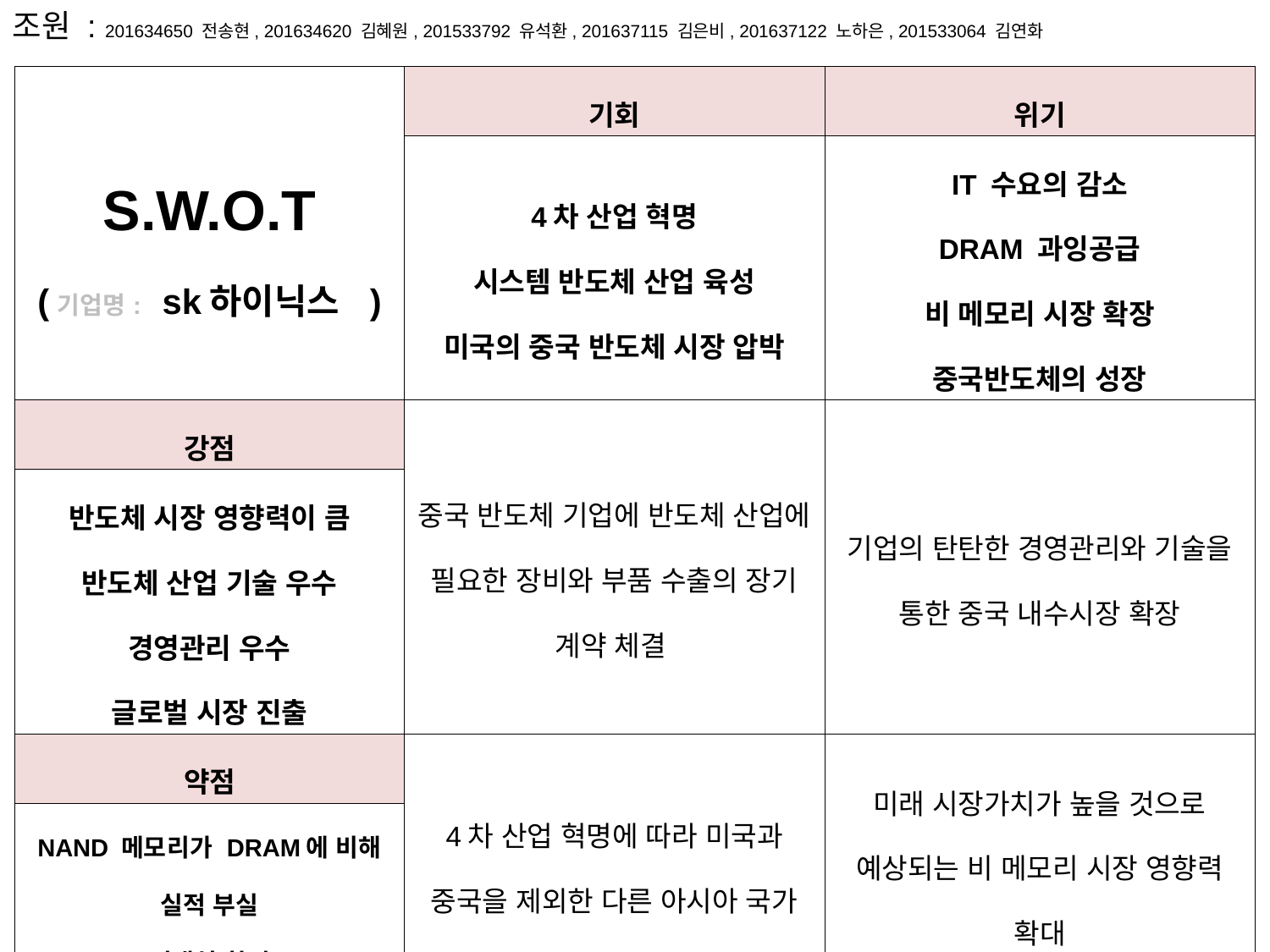

조원 : 201634650 전송현, 201634620 김혜원, 201533792 유석환, 201637115 김은비, 201637122 노하은, 201533064 김연화
| S.W.O.T (기업명: sk하이닉스 ) | 기회 | 위기 |
| --- | --- | --- |
|  | 4차 산업 혁명 시스템 반도체 산업 육성 미국의 중국 반도체 시장 압박 | IT 수요의 감소 DRAM 과잉공급 비 메모리 시장 확장 중국반도체의 성장 |
| 강점 | 중국 반도체 기업에 반도체 산업에 필요한 장비와 부품 수출의 장기 계약 체결 | 기업의 탄탄한 경영관리와 기술을 통한 중국 내수시장 확장 |
| 반도체 시장 영향력이 큼 반도체 산업 기술 우수 경영관리 우수 글로벌 시장 진출 |  |  |
| 약점 | 4차 산업 혁명에 따라 미국과 중국을 제외한 다른 아시아 국가 시장 진출 | 미래 시장가치가 높을 것으로 예상되는 비 메모리 시장 영향력 확대 NAND 메모리 경쟁력 강화 |
| NAND 메모리가 DRAM에 비해 실적 부실 거래처 한정 경쟁사와 시장 점유율 격차가 큼 |  |  |